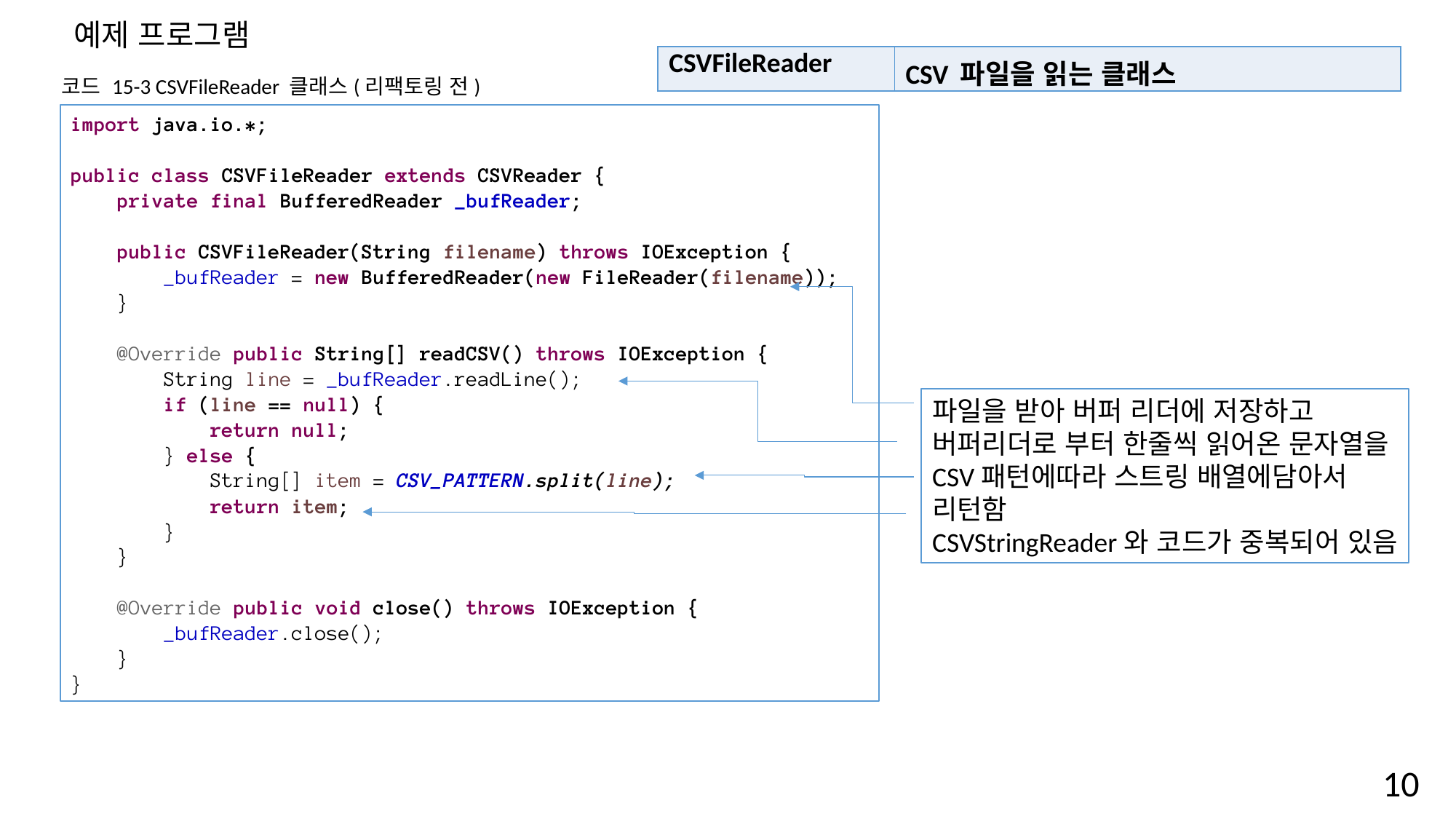

예제 프로그램
| CSVFileReader | CSV 파일을 읽는 클래스 |
| --- | --- |
코드 15-3 CSVFileReader 클래스(리팩토링 전)
import java.io.*;

public class CSVFileReader extends CSVReader {
    private final BufferedReader _bufReader;

    public CSVFileReader(String filename) throws IOException {
        _bufReader = new BufferedReader(new FileReader(filename));
    }

    @Override public String[] readCSV() throws IOException {
        String line = _bufReader.readLine();
        if (line == null) {
            return null;
        } else {
            String[] item = CSV_PATTERN.split(line);
            return item;
        }
    }

    @Override public void close() throws IOException {
        _bufReader.close();
    }
}
파일을 받아 버퍼 리더에 저장하고
버퍼리더로 부터 한줄씩 읽어온 문자열을
CSV패턴에따라 스트링 배열에담아서
리턴함
CSVStringReader와 코드가 중복되어 있음
10